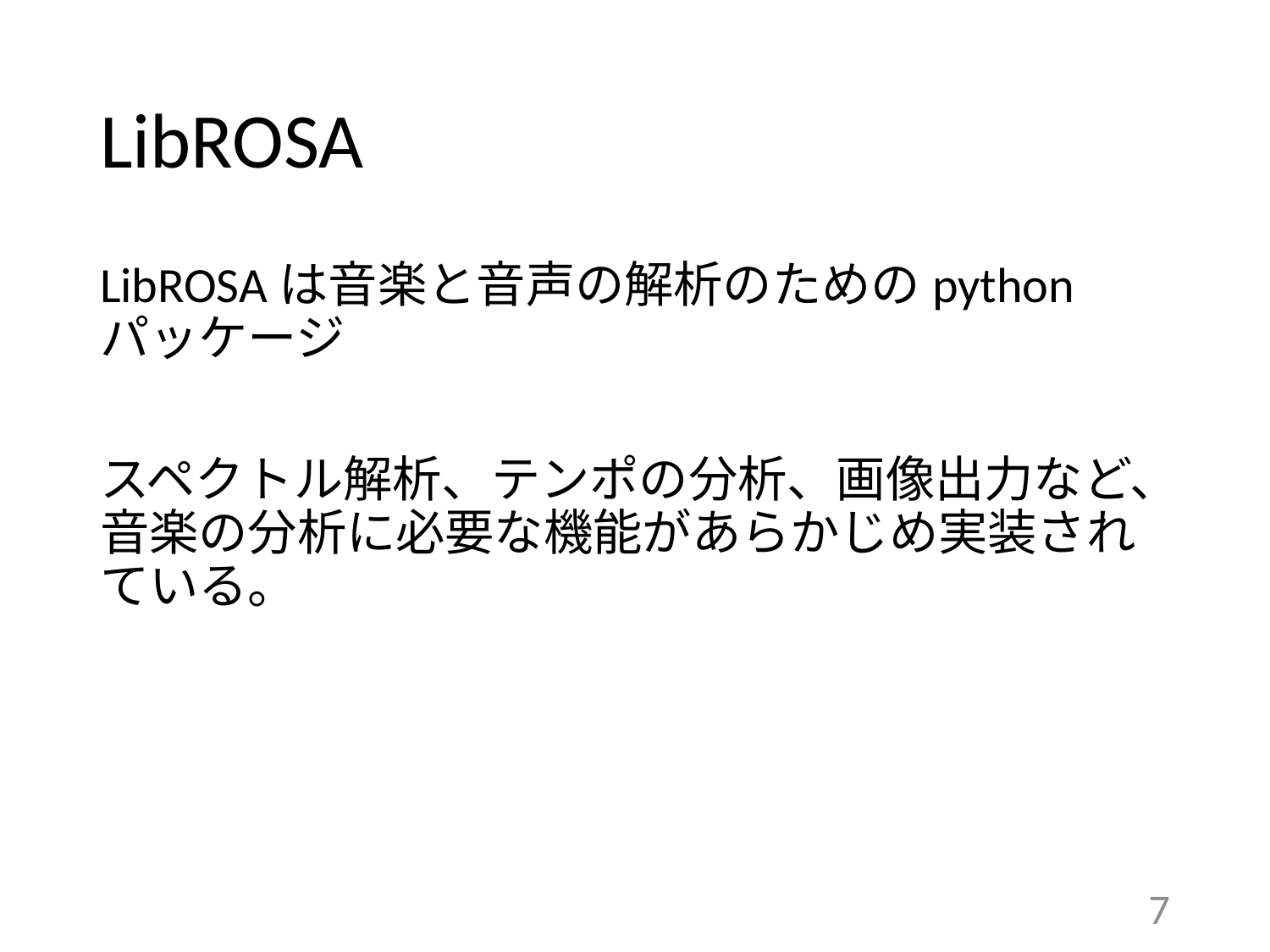

# LibROSA
LibROSAは音楽と音声の解析のためのpythonパッケージ

スペクトル解析、テンポの分析、画像出力など、音楽の分析に必要な機能があらかじめ実装されている。
7